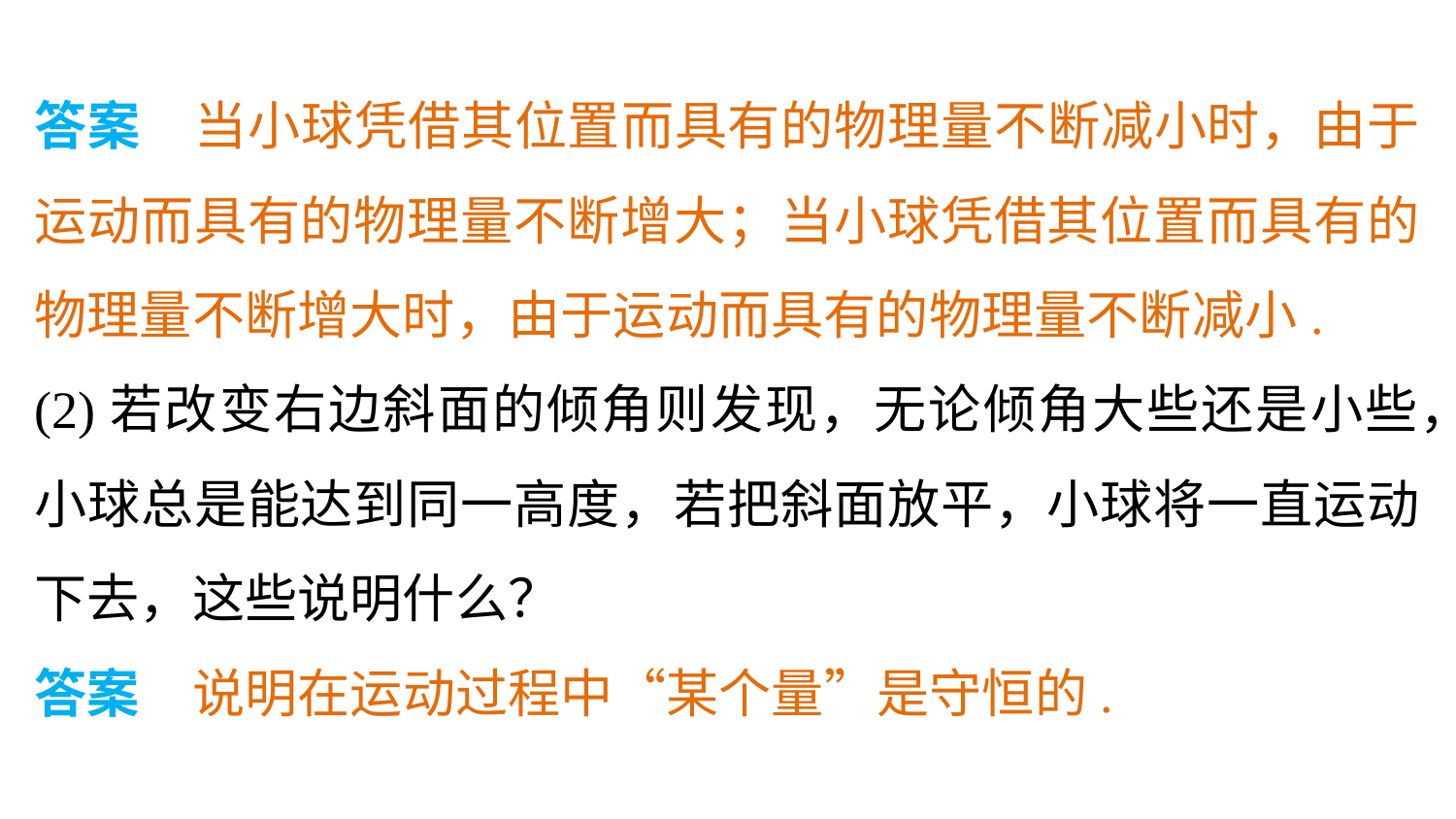

答案　当小球凭借其位置而具有的物理量不断减小时，由于运动而具有的物理量不断增大；当小球凭借其位置而具有的物理量不断增大时，由于运动而具有的物理量不断减小.
(2)若改变右边斜面的倾角则发现，无论倾角大些还是小些，小球总是能达到同一高度，若把斜面放平，小球将一直运动下去，这些说明什么？
答案　说明在运动过程中“某个量”是守恒的.